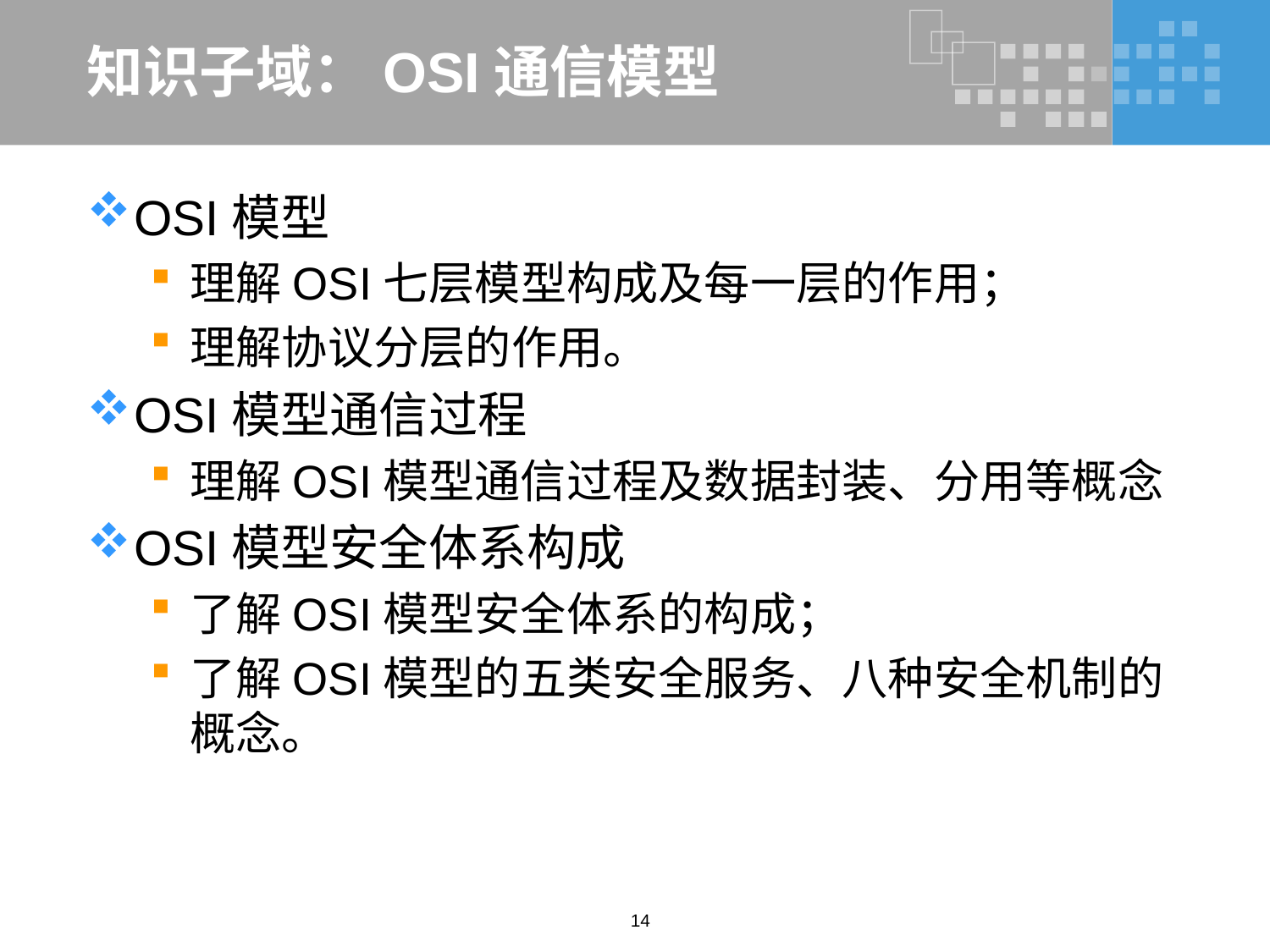

# 知识子域：OSI通信模型
OSI模型
理解OSI七层模型构成及每一层的作用；
理解协议分层的作用。
OSI模型通信过程
理解OSI模型通信过程及数据封装、分用等概念
OSI模型安全体系构成
了解OSI模型安全体系的构成；
了解OSI模型的五类安全服务、八种安全机制的概念。

14